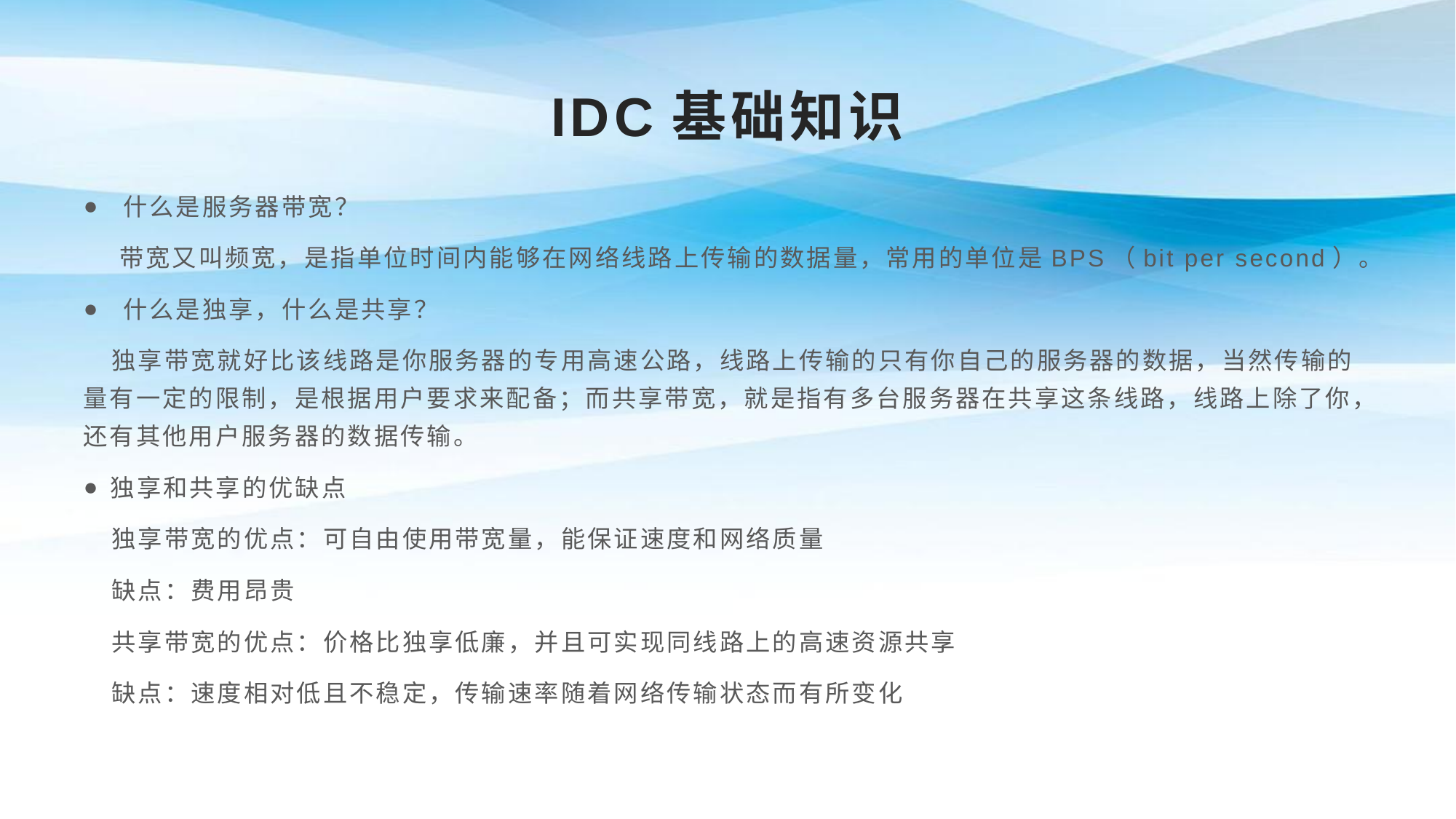

# IDC基础知识
 什么是服务器带宽？
    带宽又叫频宽，是指单位时间内能够在网络线路上传输的数据量，常用的单位是BPS（bit per second）。
 什么是独享，什么是共享？
   独享带宽就好比该线路是你服务器的专用高速公路，线路上传输的只有你自己的服务器的数据，当然传输的量有一定的限制，是根据用户要求来配备；而共享带宽，就是指有多台服务器在共享这条线路，线路上除了你，还有其他用户服务器的数据传输。
独享和共享的优缺点
   独享带宽的优点：可自由使用带宽量，能保证速度和网络质量
   缺点：费用昂贵
   共享带宽的优点：价格比独享低廉，并且可实现同线路上的高速资源共享
   缺点：速度相对低且不稳定，传输速率随着网络传输状态而有所变化